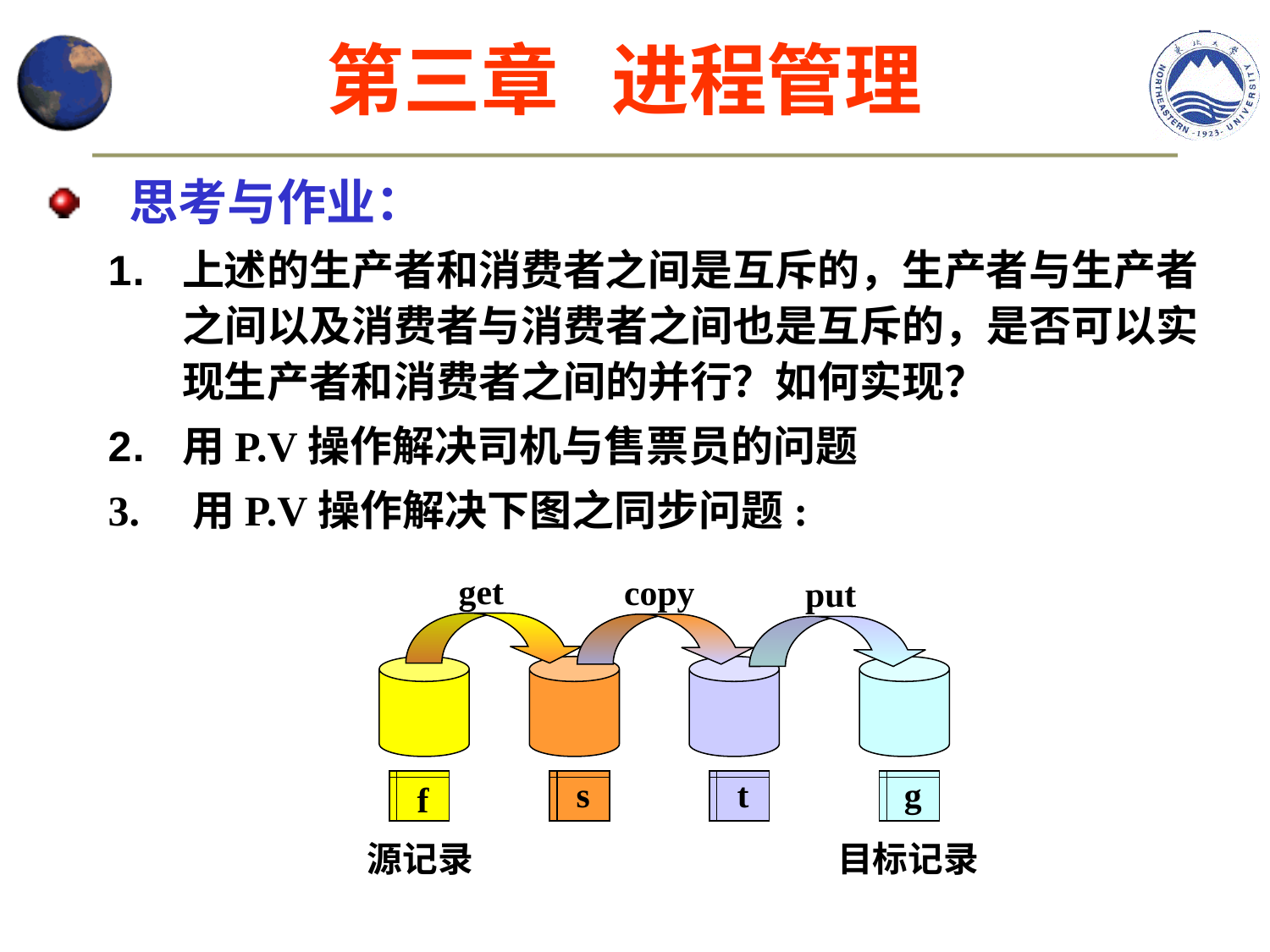

第三章   进程管理
思考与作业：
上述的生产者和消费者之间是互斥的，生产者与生产者之间以及消费者与消费者之间也是互斥的，是否可以实现生产者和消费者之间的并行？如何实现？
用P.V操作解决司机与售票员的问题
3.    用P.V操作解决下图之同步问题:
get

s
copy

t
put

g
目标记录

f
源记录